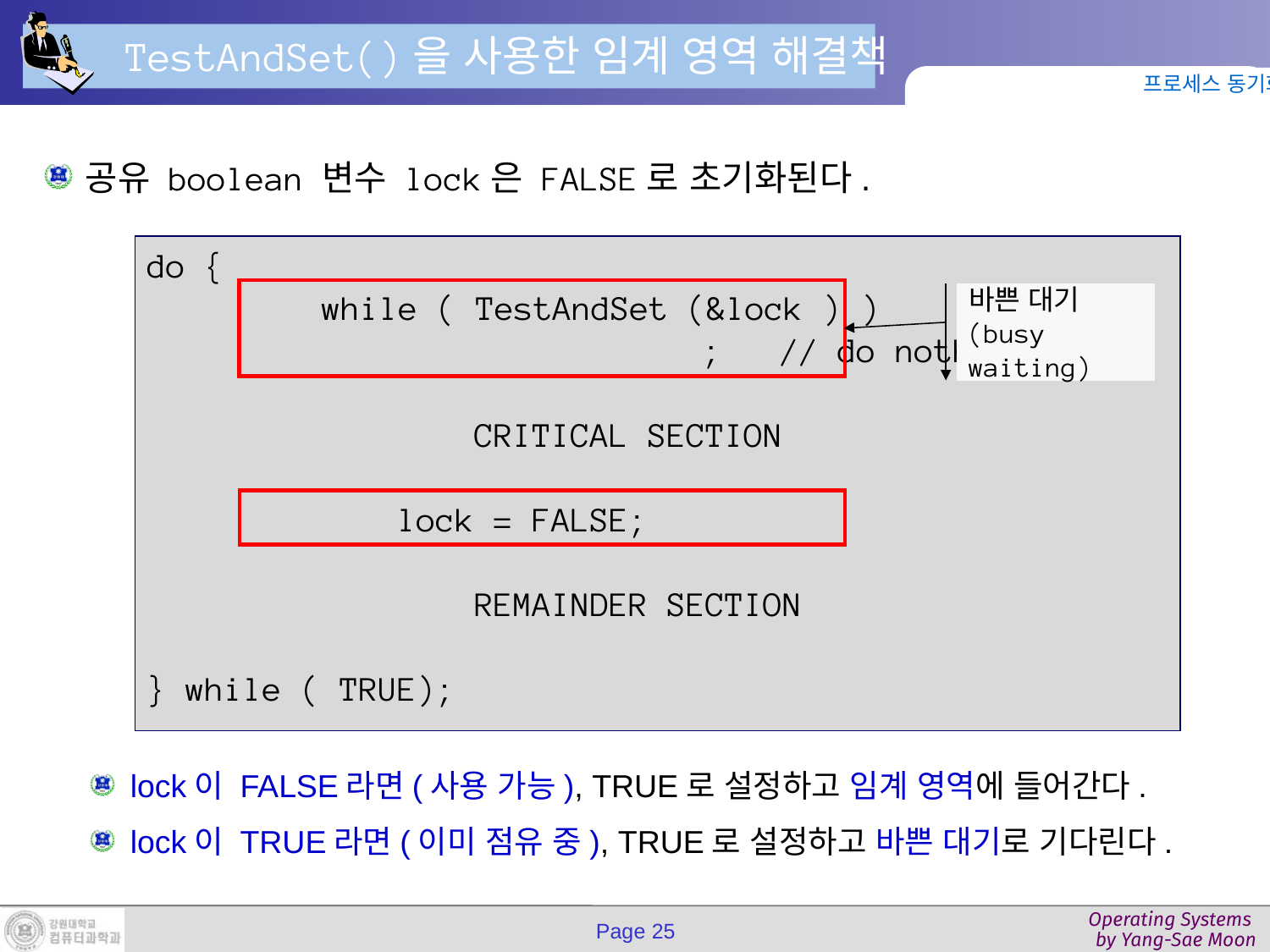

TestAndSet()을 사용한 임계 영역 해결책
프로세스 동기화
공유 boolean 변수 lock은 FALSE로 초기화된다.
do {
		while ( TestAndSet (&lock ) )
					;   // do nothing

                 CRITICAL SECTION

             lock = FALSE;

                 REMAINDER SECTION

} while ( TRUE);

바쁜 대기
(busy waiting)

lock이 FALSE라면(사용 가능), TRUE로 설정하고 임계 영역에 들어간다.
lock이 TRUE라면(이미 점유 중), TRUE로 설정하고 바쁜 대기로 기다린다.
Page 25